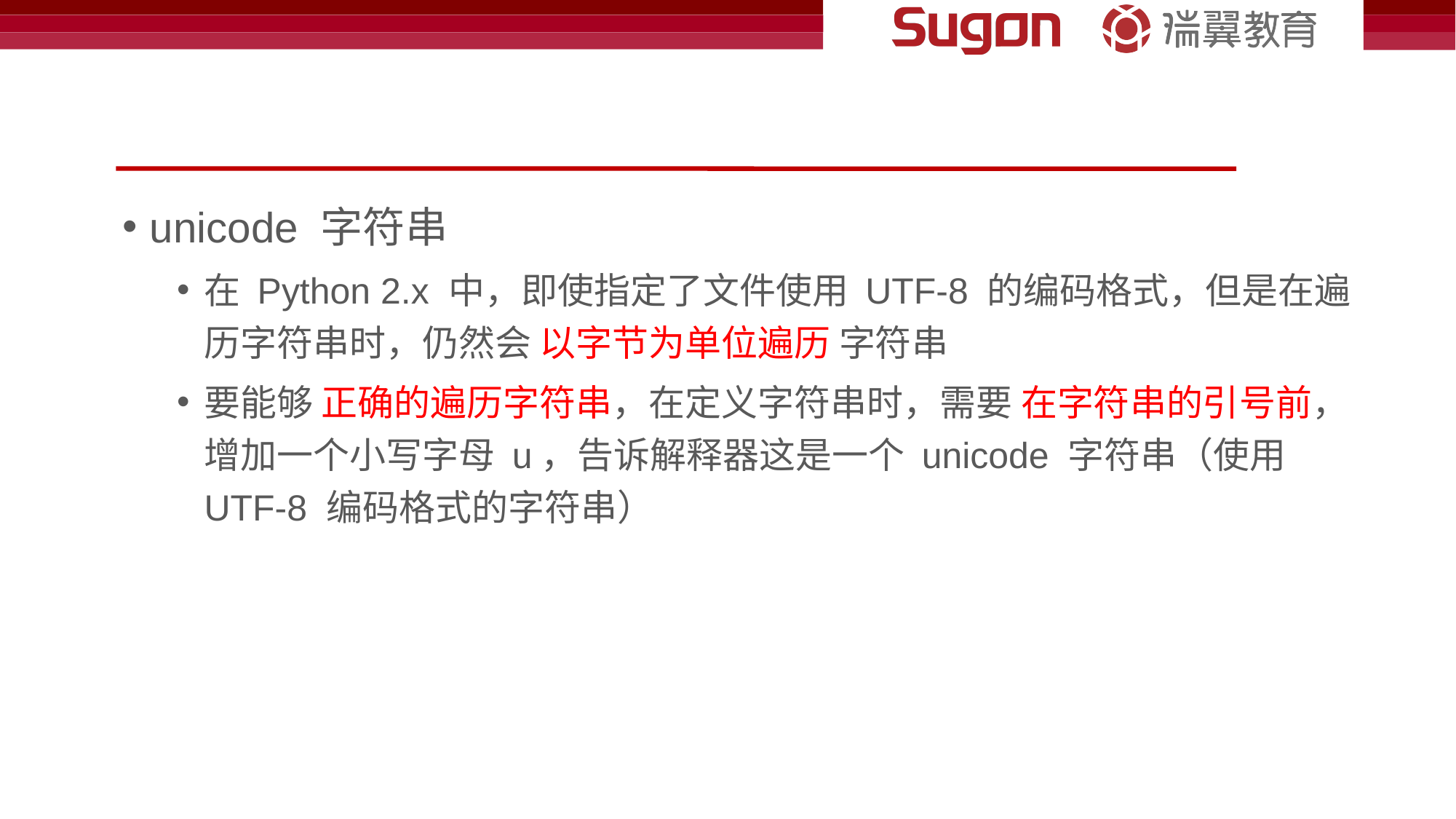

#
unicode 字符串
在 Python 2.x 中，即使指定了文件使用 UTF-8 的编码格式，但是在遍历字符串时，仍然会 以字节为单位遍历 字符串
要能够 正确的遍历字符串，在定义字符串时，需要 在字符串的引号前，增加一个小写字母 u，告诉解释器这是一个 unicode 字符串（使用 UTF-8 编码格式的字符串）